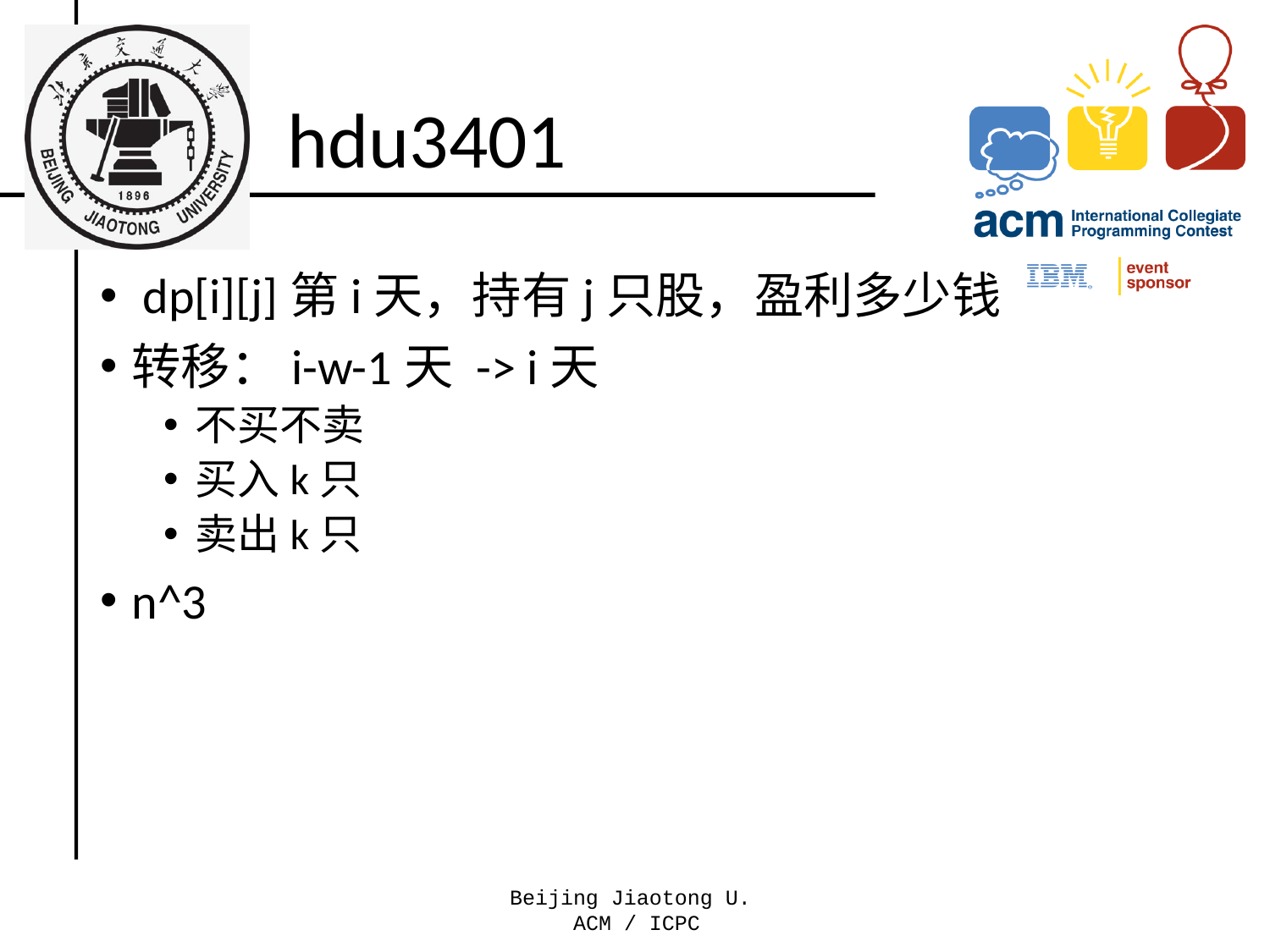

# hdu3401
 dp[i][j]第i天，持有j只股，盈利多少钱
转移：i-w-1天 -> i天
不买不卖
买入k只
卖出k只
n^3